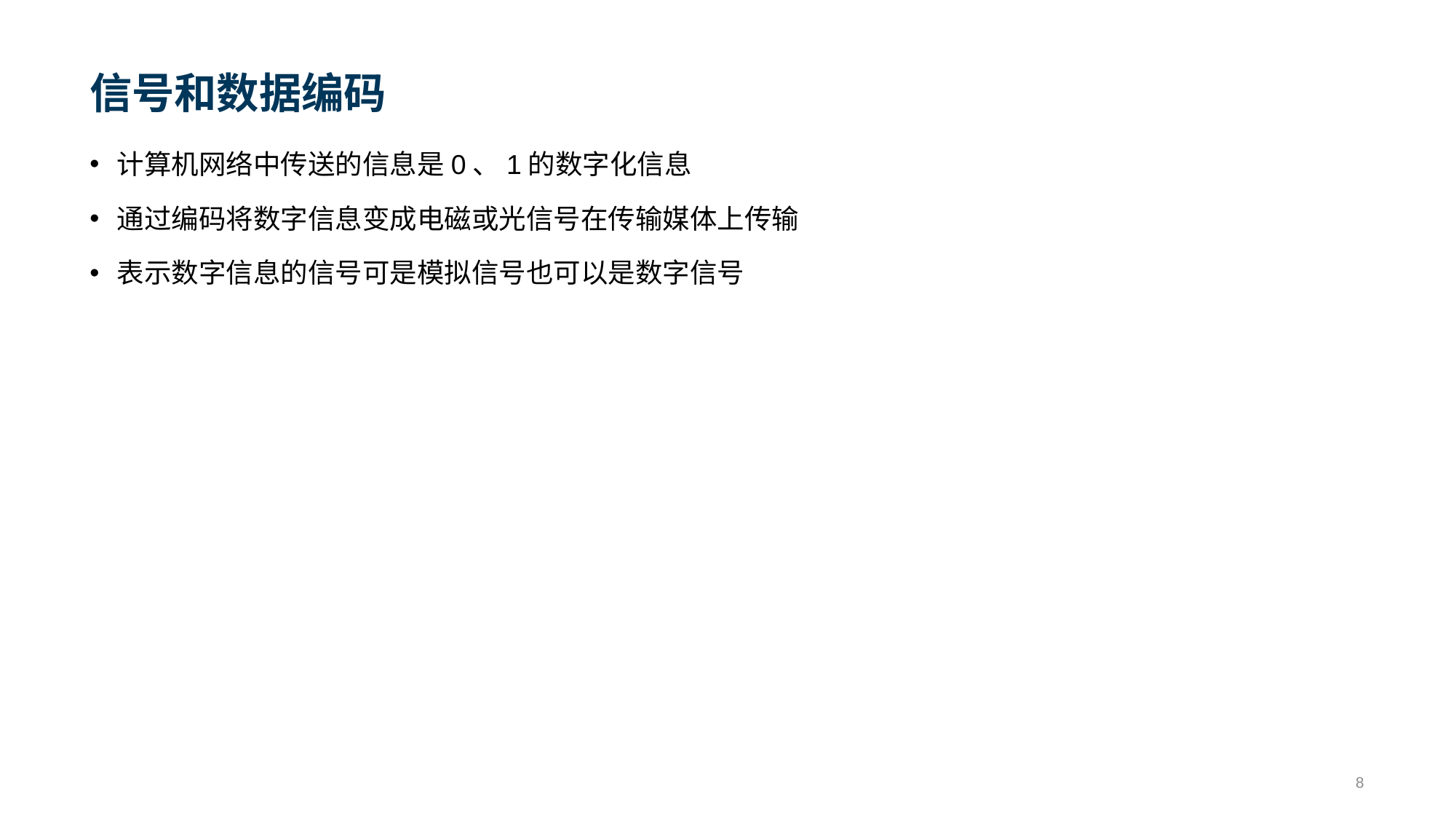

# 信号和数据编码
计算机网络中传送的信息是0、1的数字化信息
通过编码将数字信息变成电磁或光信号在传输媒体上传输
表示数字信息的信号可是模拟信号也可以是数字信号
8